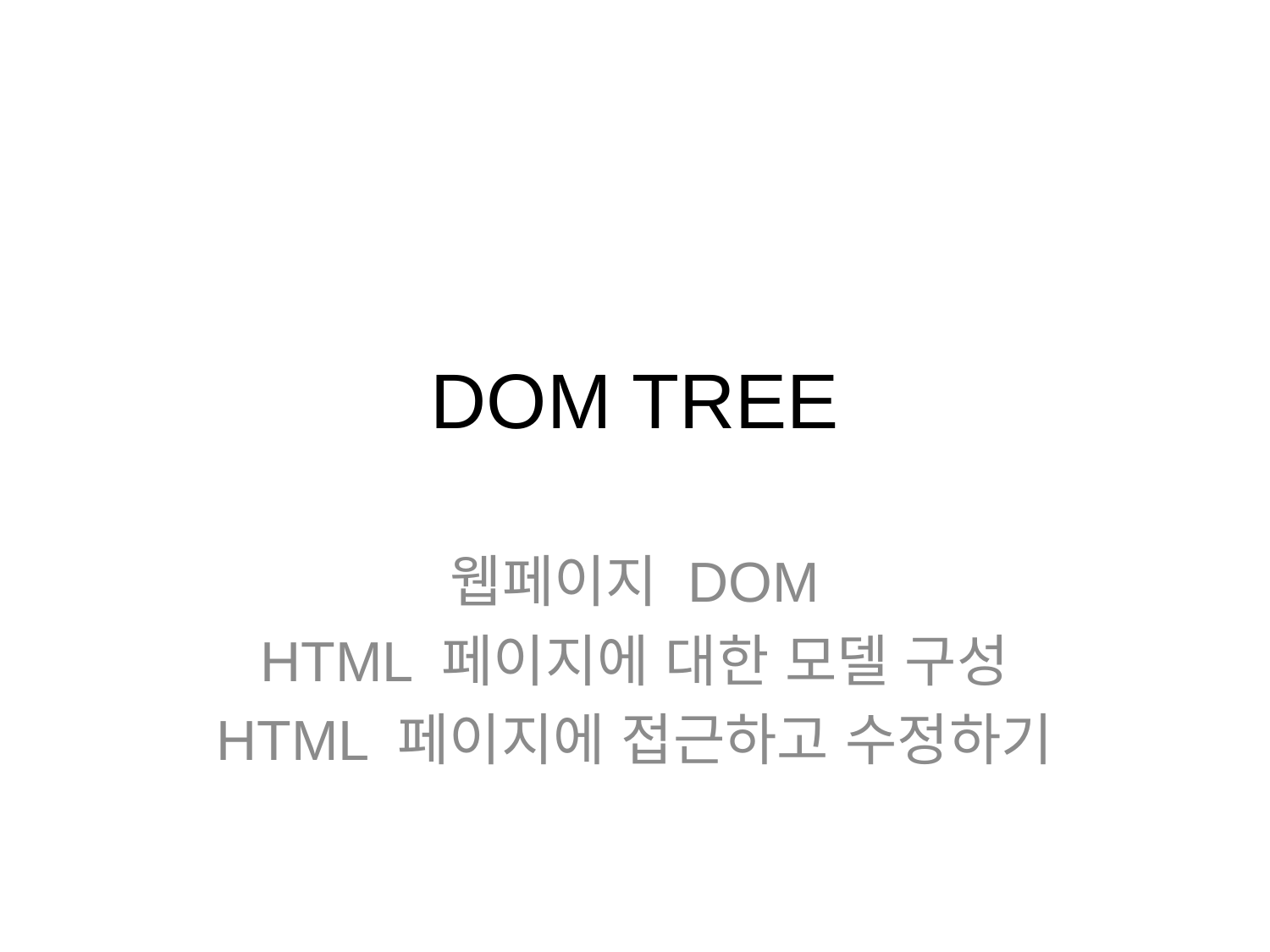

# DOM TREE
웹페이지 DOM
HTML 페이지에 대한 모델 구성
HTML 페이지에 접근하고 수정하기